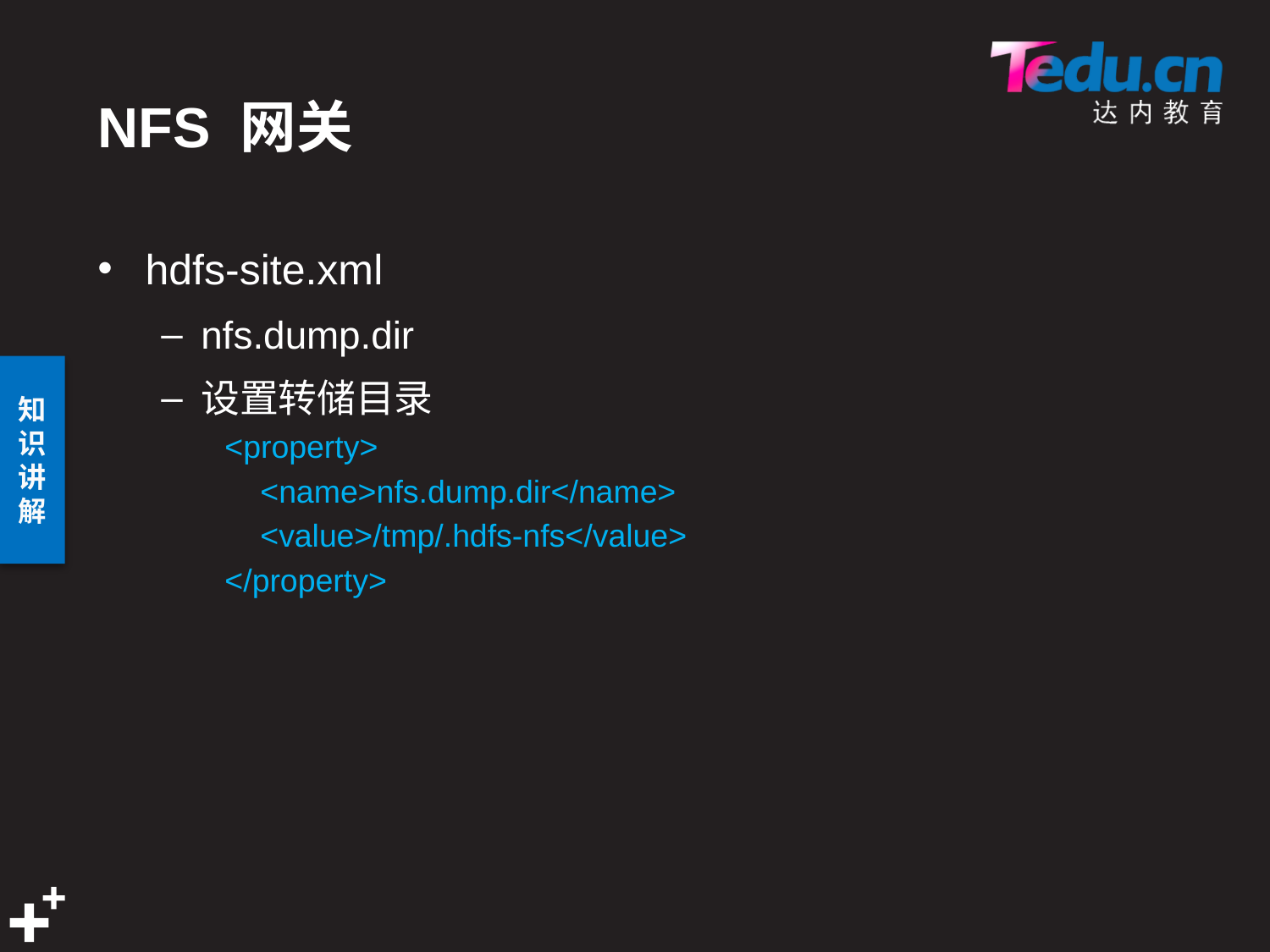

# NFS 网关
hdfs-site.xml
nfs.dump.dir
设置转储目录
<property>
    <name>nfs.dump.dir</name>
    <value>/tmp/.hdfs-nfs</value>
</property>